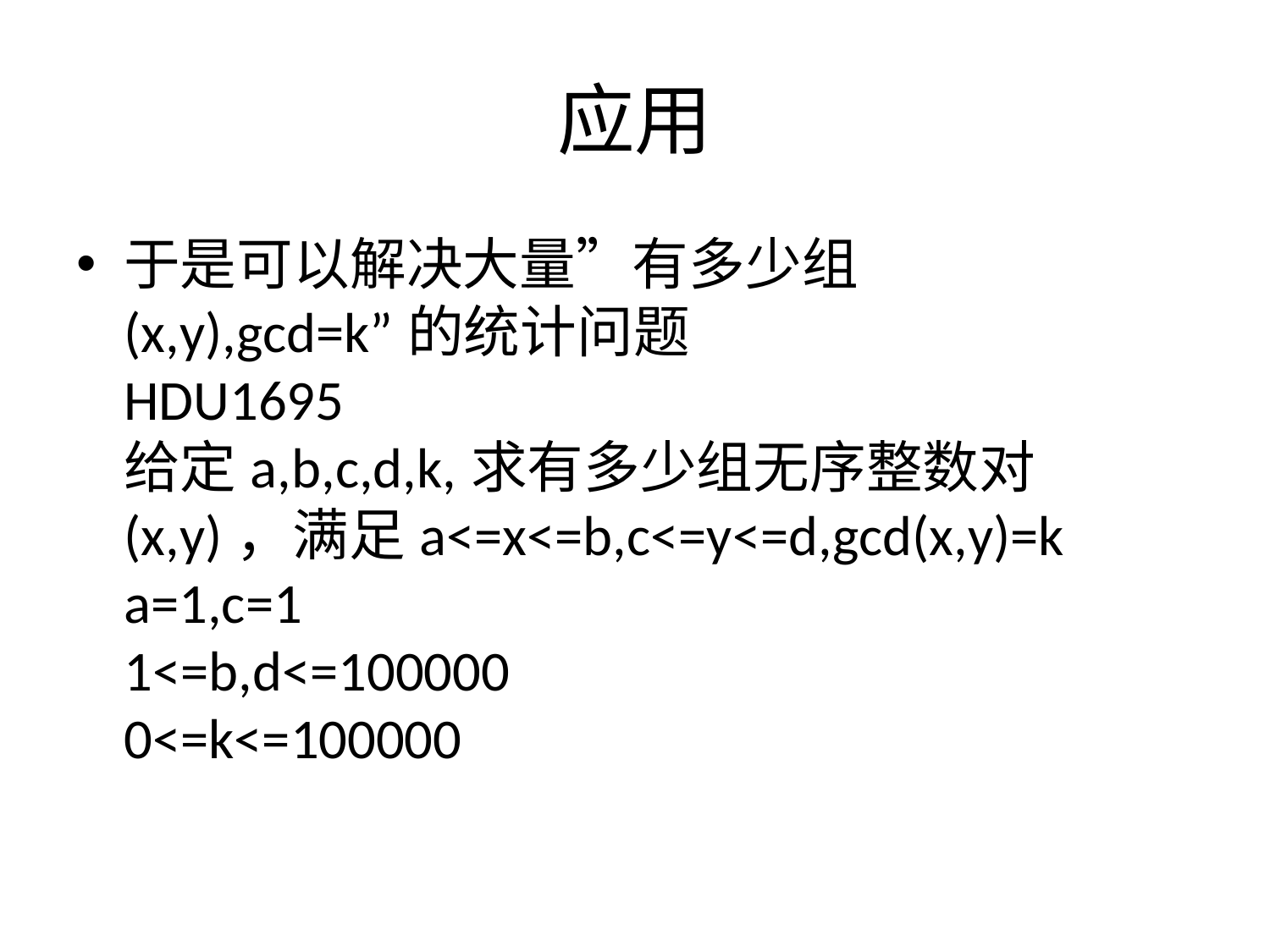

# 应用
于是可以解决大量”有多少组(x,y),gcd=k”的统计问题
HDU1695
给定a,b,c,d,k,求有多少组无序整数对(x,y)，满足a<=x<=b,c<=y<=d,gcd(x,y)=k
a=1,c=1
1<=b,d<=100000
0<=k<=100000